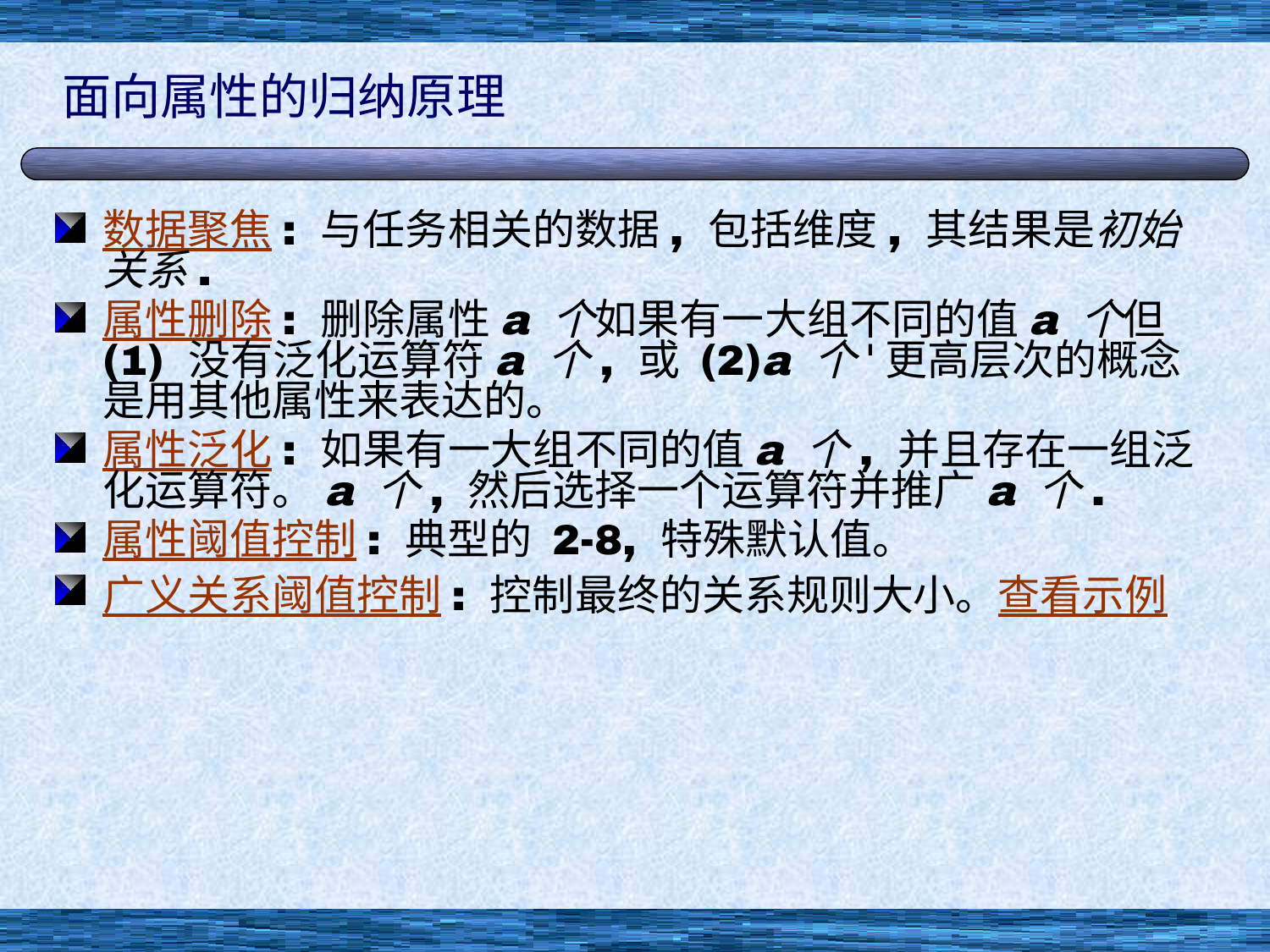

# 面向属性的归纳原理
数据聚焦: 与任务相关的数据, 包括维度, 其结果是初始关系.
属性删除: 删除属性a 个如果有一大组不同的值a 个但 (1) 没有泛化运算符a 个, 或 (2)a 个'更高层次的概念是用其他属性来表达的。
属性泛化: 如果有一大组不同的值a 个, 并且存在一组泛化运算符。a 个, 然后选择一个运算符并推广a 个.
属性阈值控制: 典型的 2-8, 特殊默认值。
广义关系阈值控制: 控制最终的关系规则大小。查看示例